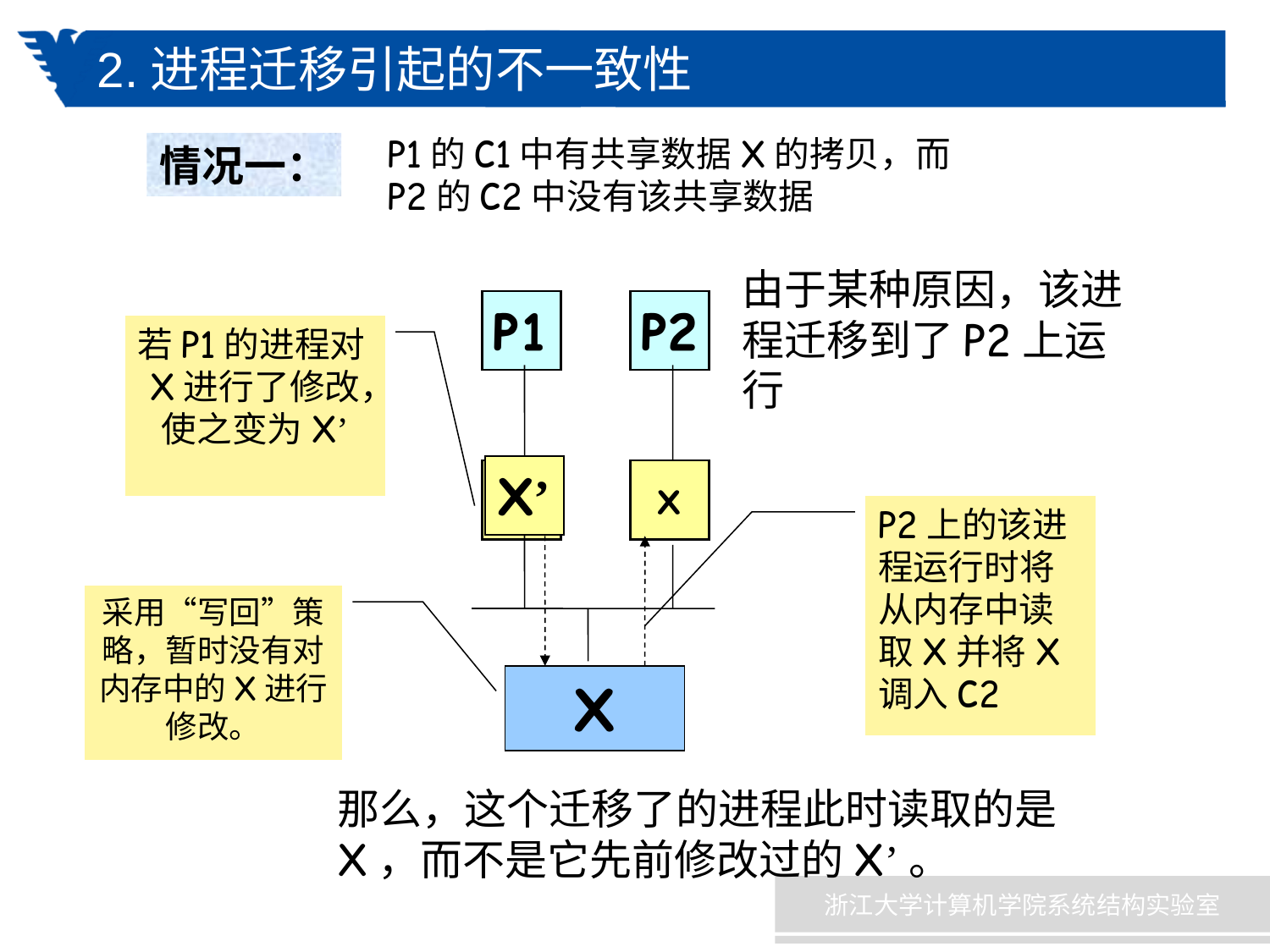

# 2.进程迁移引起的不一致性
P1的C1中有共享数据X的拷贝，而P2的C2中没有该共享数据
情况一：

由于某种原因，该进程迁移到了P2上运行
P1
P2
若P1的进程对X进行了修改，使之变为X’

X’
X

X
P2上的该进程运行时将从内存中读取X并将X调入C2

采用“写回”策略，暂时没有对内存中的X进行修改。

X
那么，这个迁移了的进程此时读取的是X，而不是它先前修改过的X’。